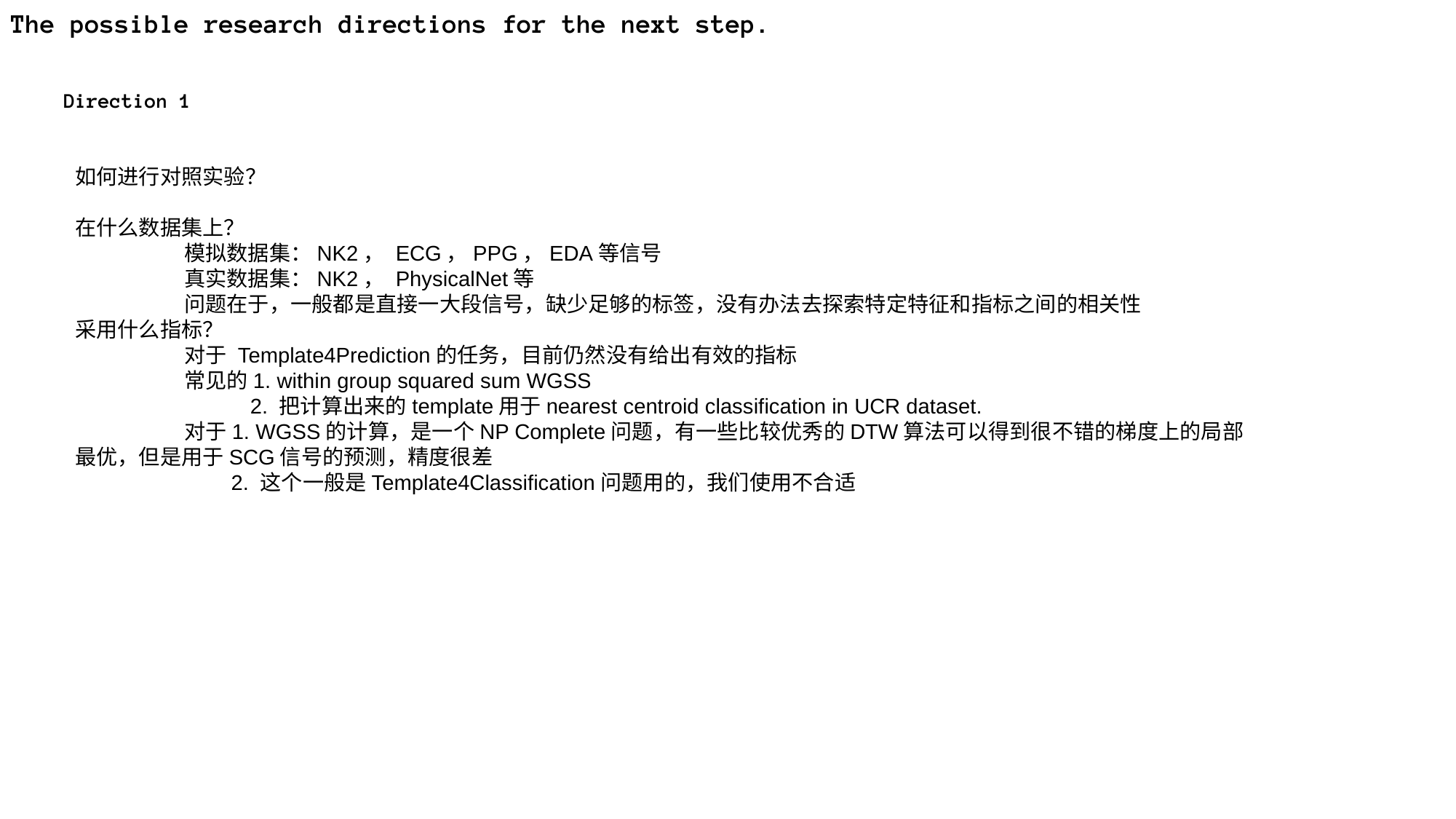

The possible research directions for the next step.
Direction 1
如何进行对照实验？

在什么数据集上？
	模拟数据集：NK2， ECG，PPG，EDA等信号
	真实数据集：NK2， PhysicalNet等
	问题在于，一般都是直接一大段信号，缺少足够的标签，没有办法去探索特定特征和指标之间的相关性
采用什么指标？
	对于 Template4Prediction的任务，目前仍然没有给出有效的指标
	常见的1. within group squared sum WGSS
	           2. 把计算出来的template用于nearest centroid classification in UCR dataset.
	对于1. WGSS的计算，是一个NP Complete问题，有一些比较优秀的DTW算法可以得到很不错的梯度上的局部最优，但是用于SCG信号的预测，精度很差
                          2. 这个一般是Template4Classification问题用的，我们使用不合适